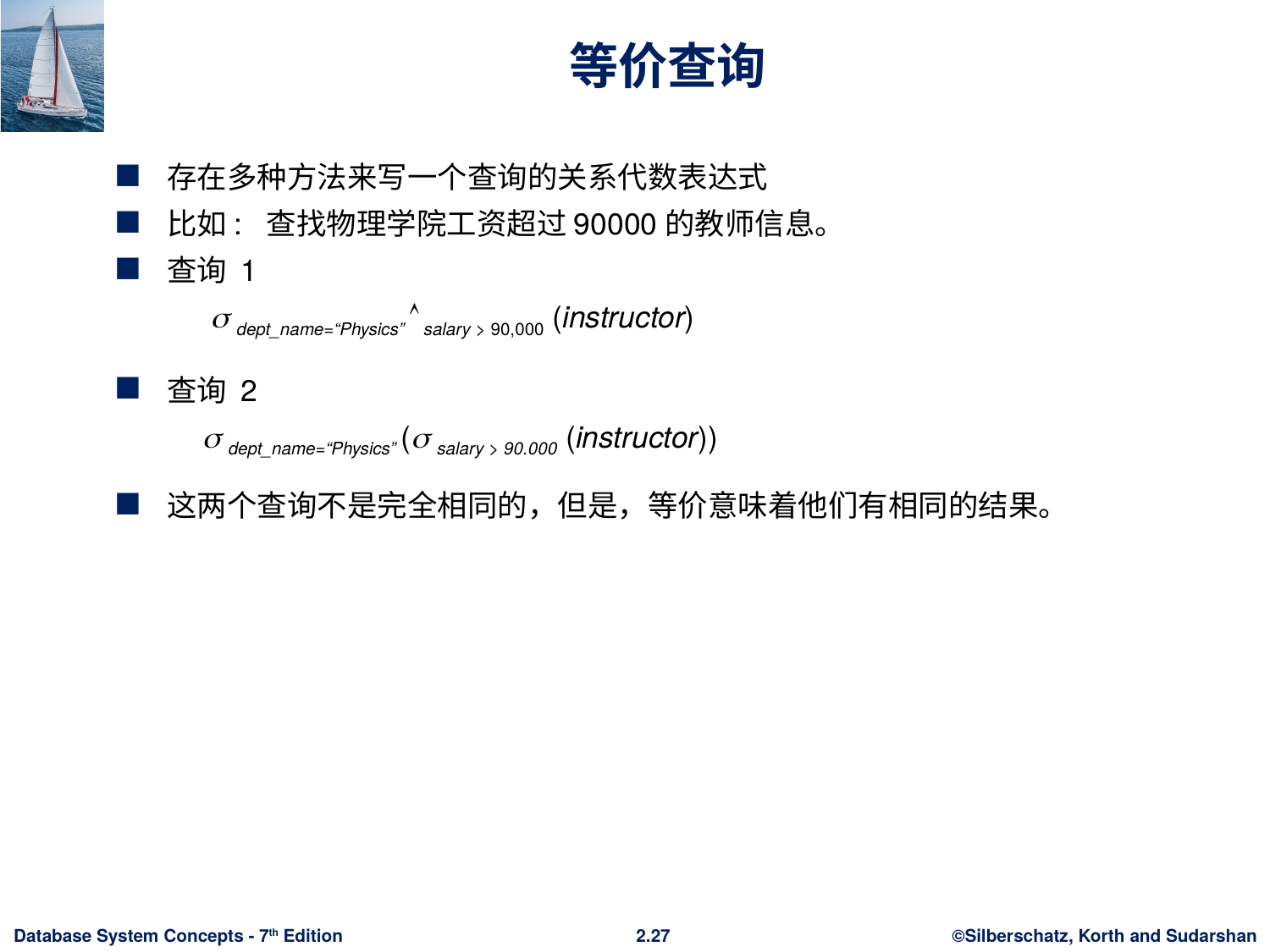

# 等价查询
存在多种方法来写一个查询的关系代数表达式
比如:  查找物理学院工资超过90000的教师信息。
查询 1
           σ dept_name=“Physics” ∧ salary > 90,000 (instructor)

查询 2
          σ dept_name=“Physics” (σ salary > 90.000 (instructor))

这两个查询不是完全相同的，但是，等价意味着他们有相同的结果。